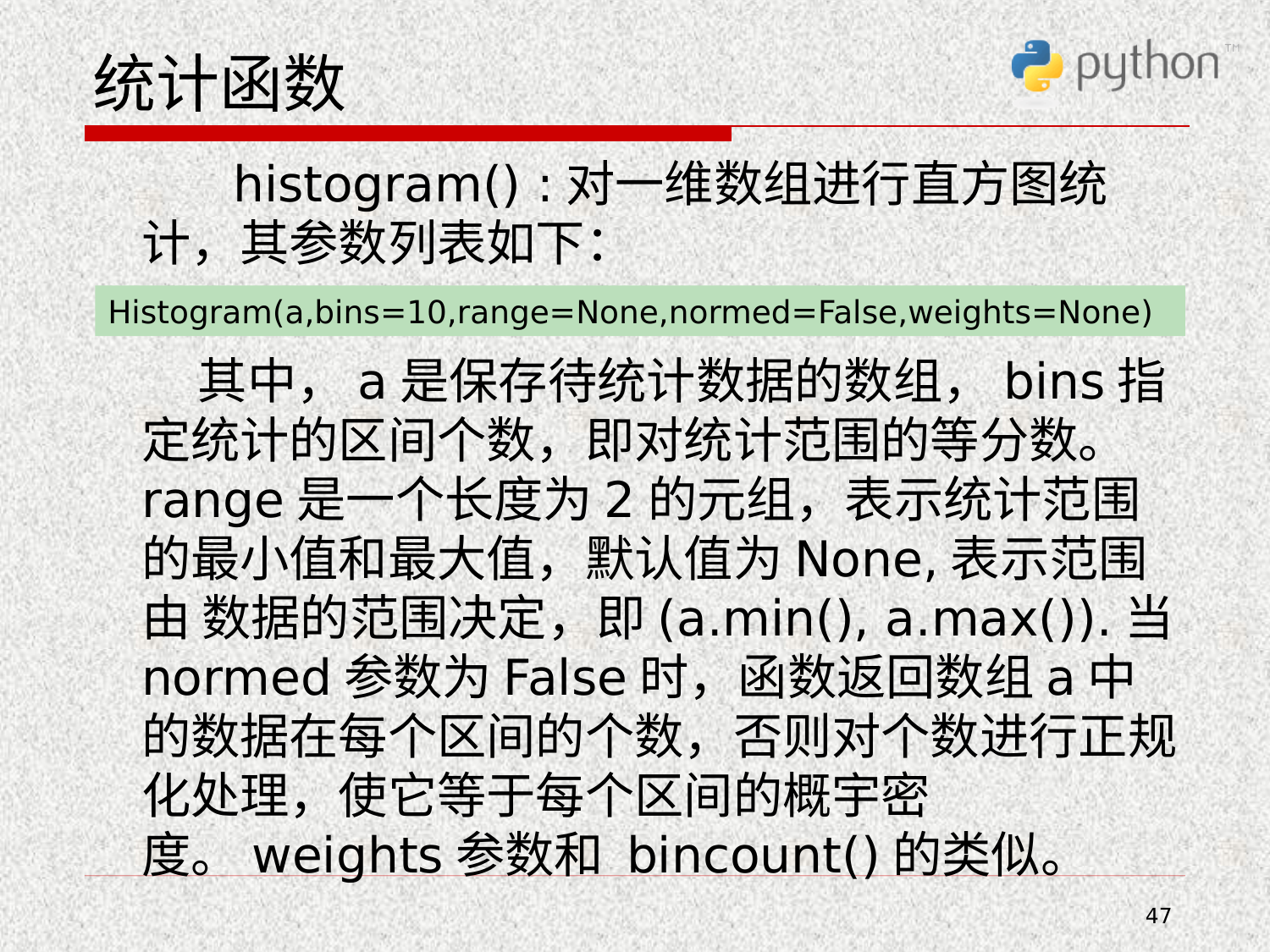

# 统计函数
          histogram() :对一维数组进行直方图统计，其参数列表如下：

          其中，a是保存待统计数据的数组，bins指定统计的区间个数，即对统计范围的等分数。 range是一个长度为2的元组，表示统计范围的最小值和最大值，默认值为None,表示范围由 数据的范围决定，即(a.min(), a.max()).当normed参数为False时，函数返回数组a中的数据在每个区间的个数，否则对个数进行正规化处理，使它等于每个区间的概宇密度。weights参数和 bincount()的类似。
Histogram(a,bins=10,range=None,normed=False,weights=None)
47